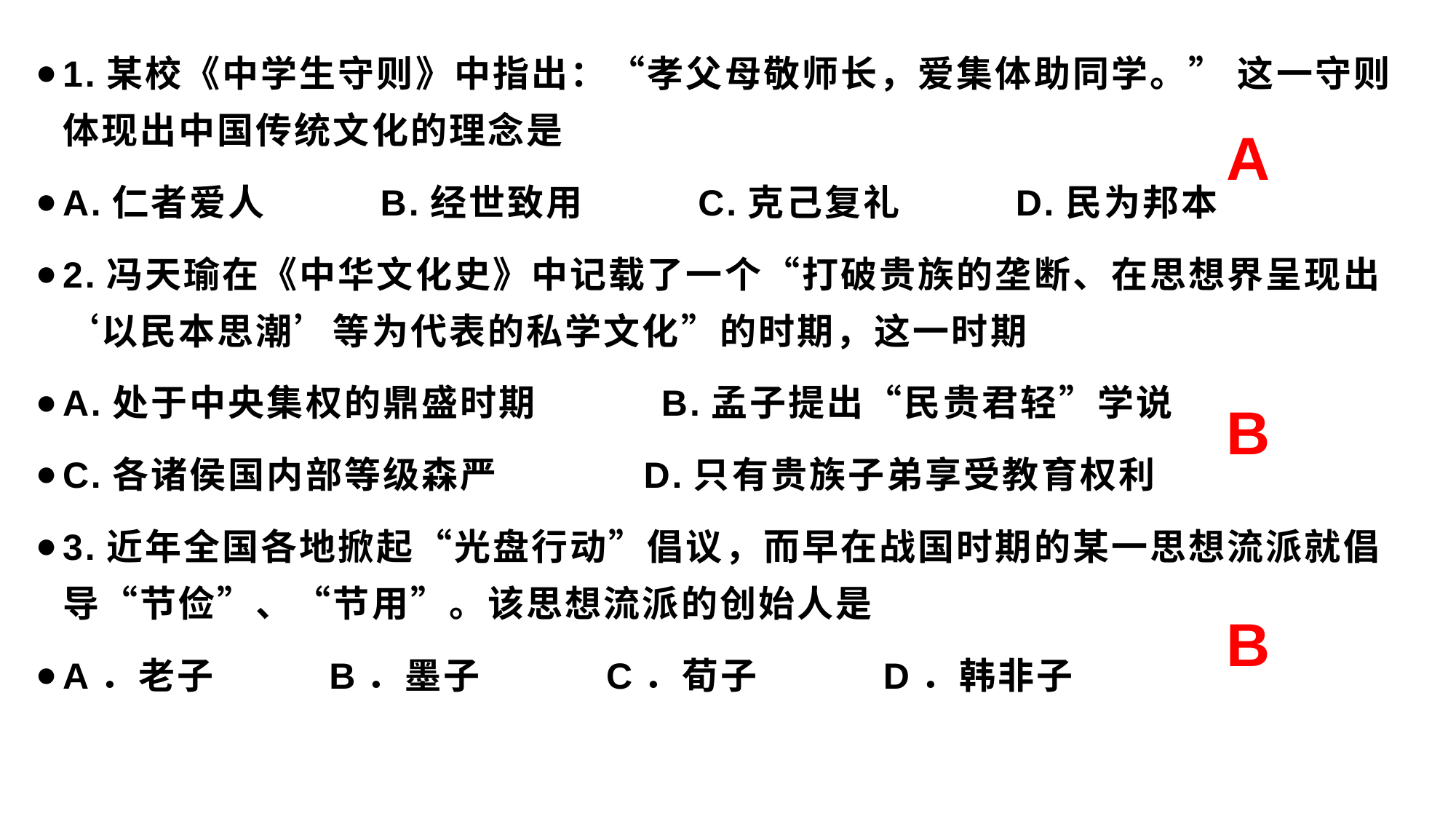

1.某校《中学生守则》中指出：“孝父母敬师长，爱集体助同学。” 这一守则体现出中国传统文化的理念是
A.仁者爱人          B.经世致用          C.克己复礼          D.民为邦本
2.冯天瑜在《中华文化史》中记载了一个“打破贵族的垄断、在思想界呈现出‘以民本思潮’等为代表的私学文化”的时期，这一时期
A.处于中央集权的鼎盛时期           B.孟子提出“民贵君轻”学说
C.各诸侯国内部等级森严             D.只有贵族子弟享受教育权利
3.近年全国各地掀起“光盘行动”倡议，而早在战国时期的某一思想流派就倡导“节俭”、“节用”。该思想流派的创始人是
A．老子          B．墨子           C．荀子           D．韩非子

A
B
B